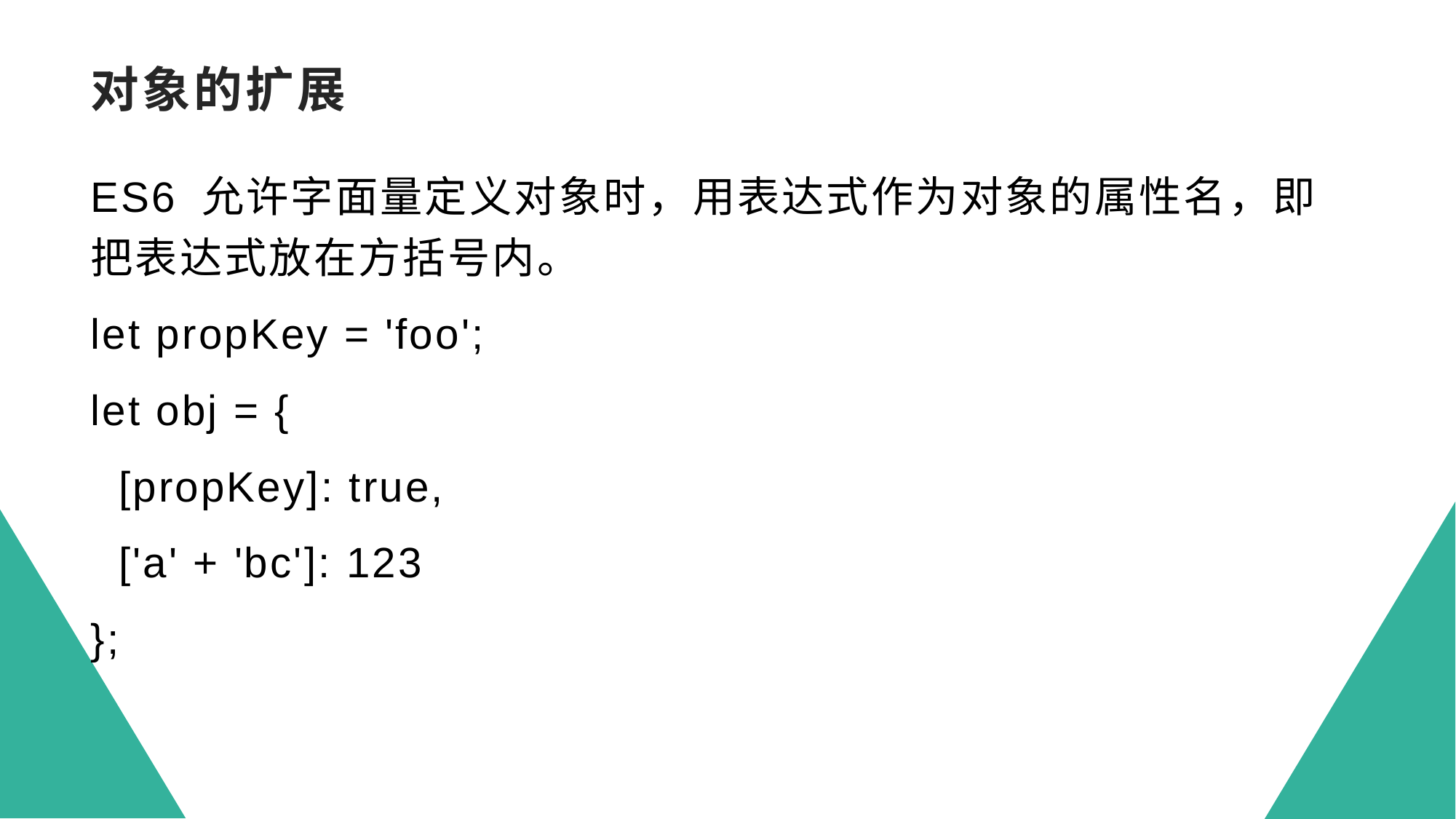

# 对象的扩展
ES6 允许字面量定义对象时，用表达式作为对象的属性名，即把表达式放在方括号内。
let propKey = 'foo';
let obj = {
  [propKey]: true,
  ['a' + 'bc']: 123
};